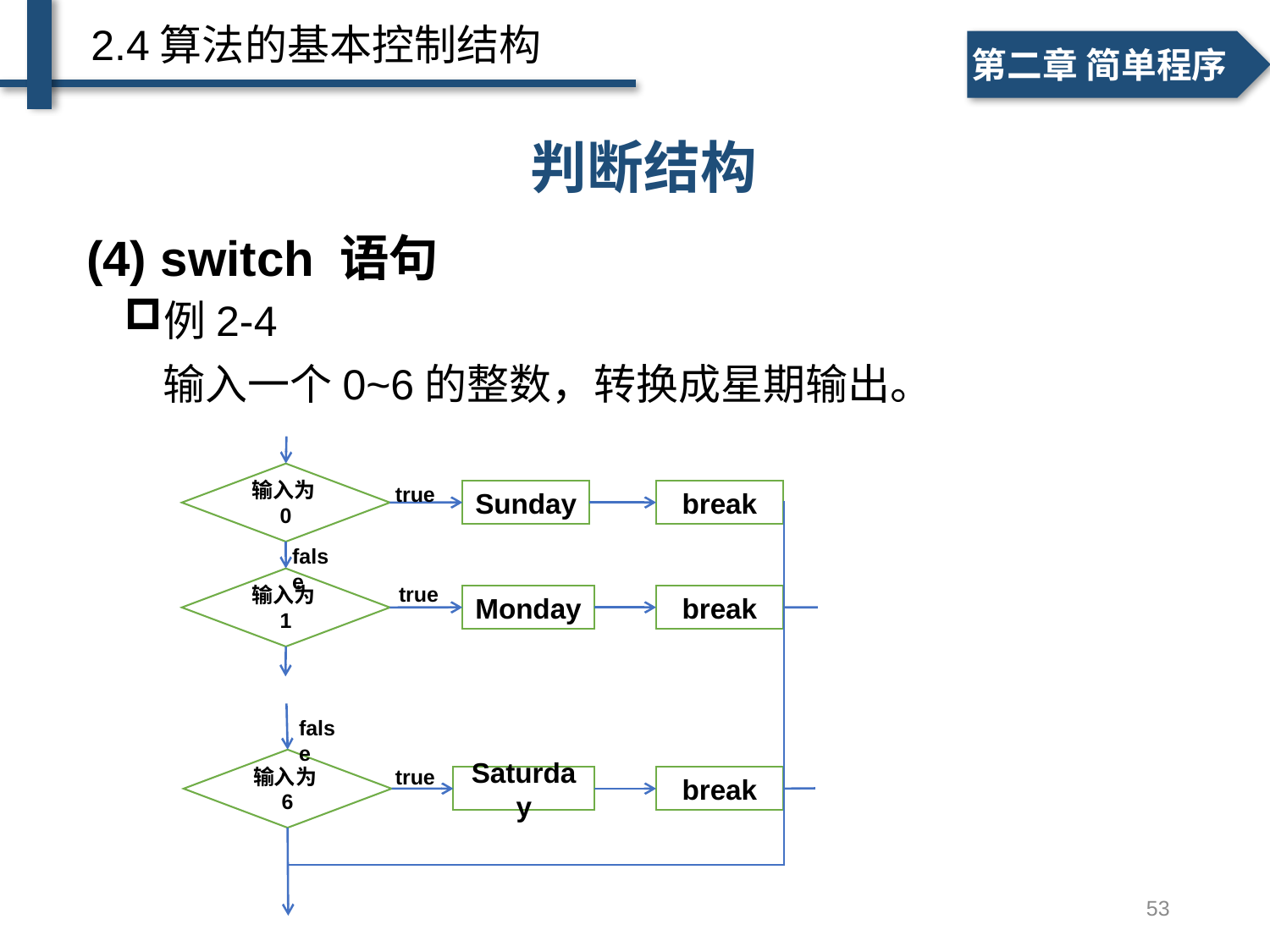

2.4算法的基本控制结构
一、个人简介
二、学术成绩

第二章 简单程序

判断结构
(4) switch 语句
例2-4
   输入一个0~6的整数，转换成星期输出。
输入为0
true
Sunday
break
false
输入为1
true
Monday
break
false
输入为6
true
Saturday
break
53